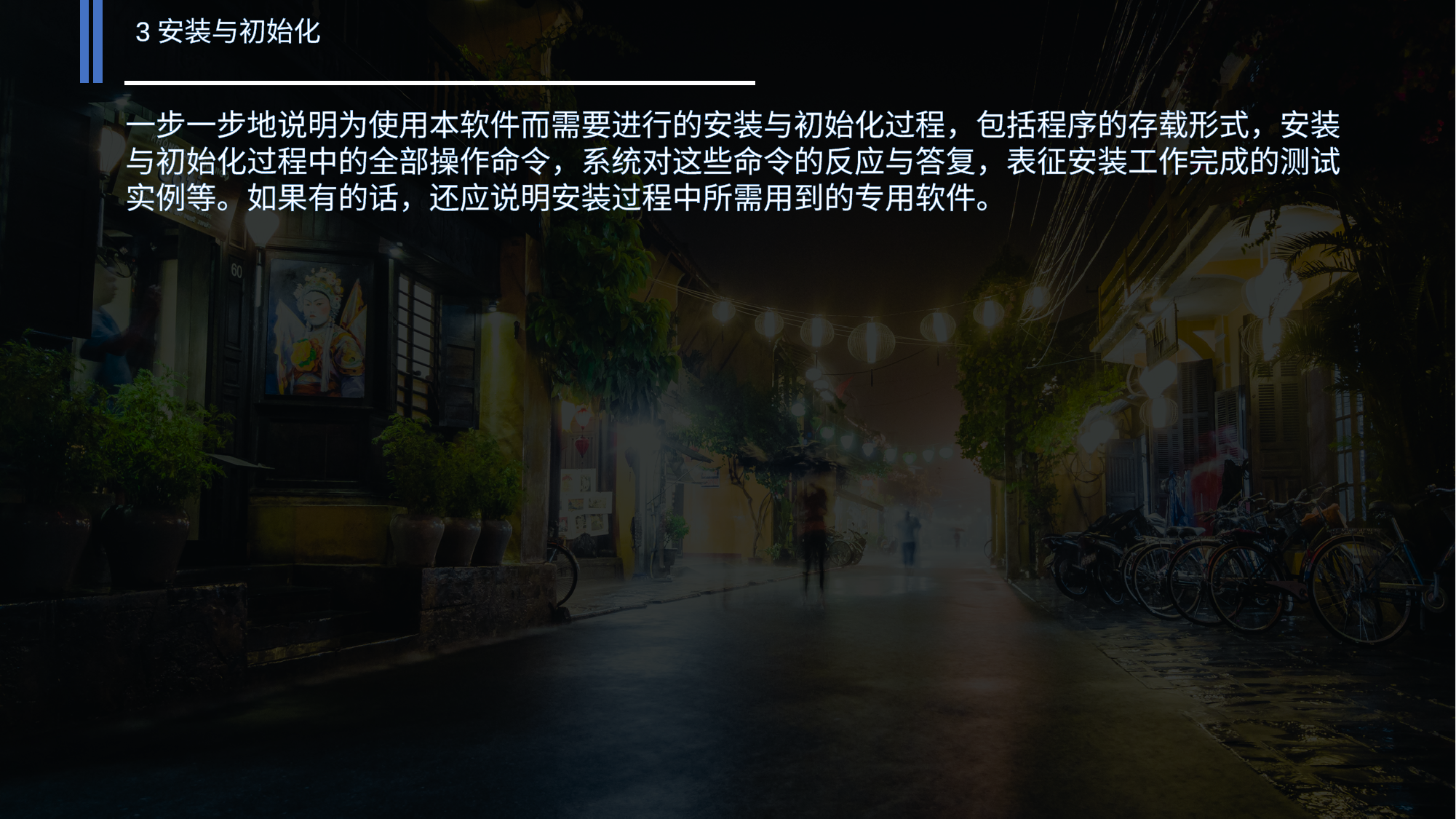

3安装与初始化
一步一步地说明为使用本软件而需要进行的安装与初始化过程，包括程序的存载形式，安装与初始化过程中的全部操作命令，系统对这些命令的反应与答复，表征安装工作完成的测试实例等。如果有的话，还应说明安装过程中所需用到的专用软件。